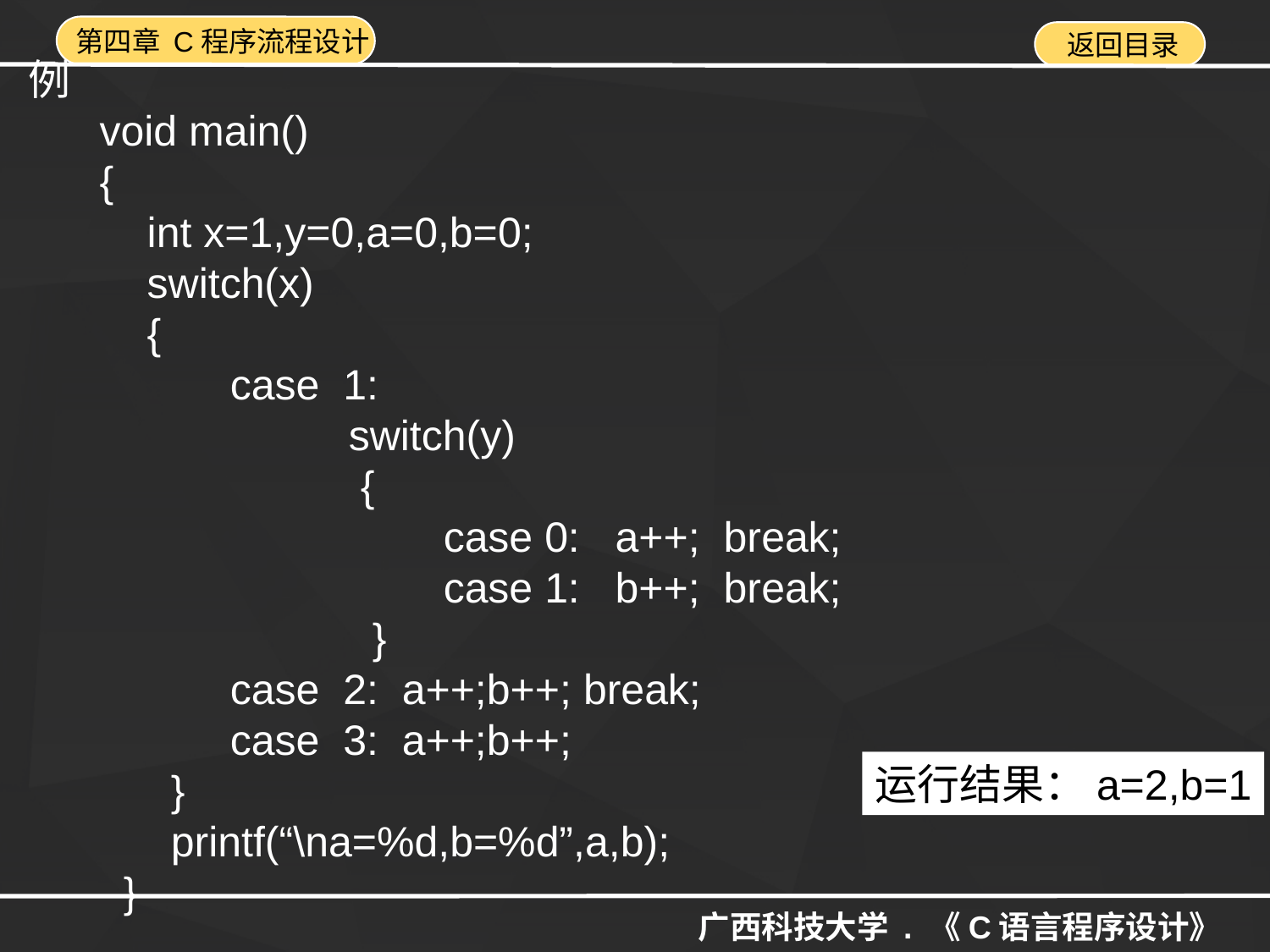

例
      void main()
      {
          int x=1,y=0,a=0,b=0;
          switch(x)
          {
                 case  1:
                           switch(y)
                            {
                                   case 0:   a++;  break;
                                   case 1:   b++;  break;
                             }
                 case  2:  a++;b++; break;
                 case  3:  a++;b++;
            }
            printf(“\na=%d,b=%d”,a,b);
        }
运行结果：a=2,b=1